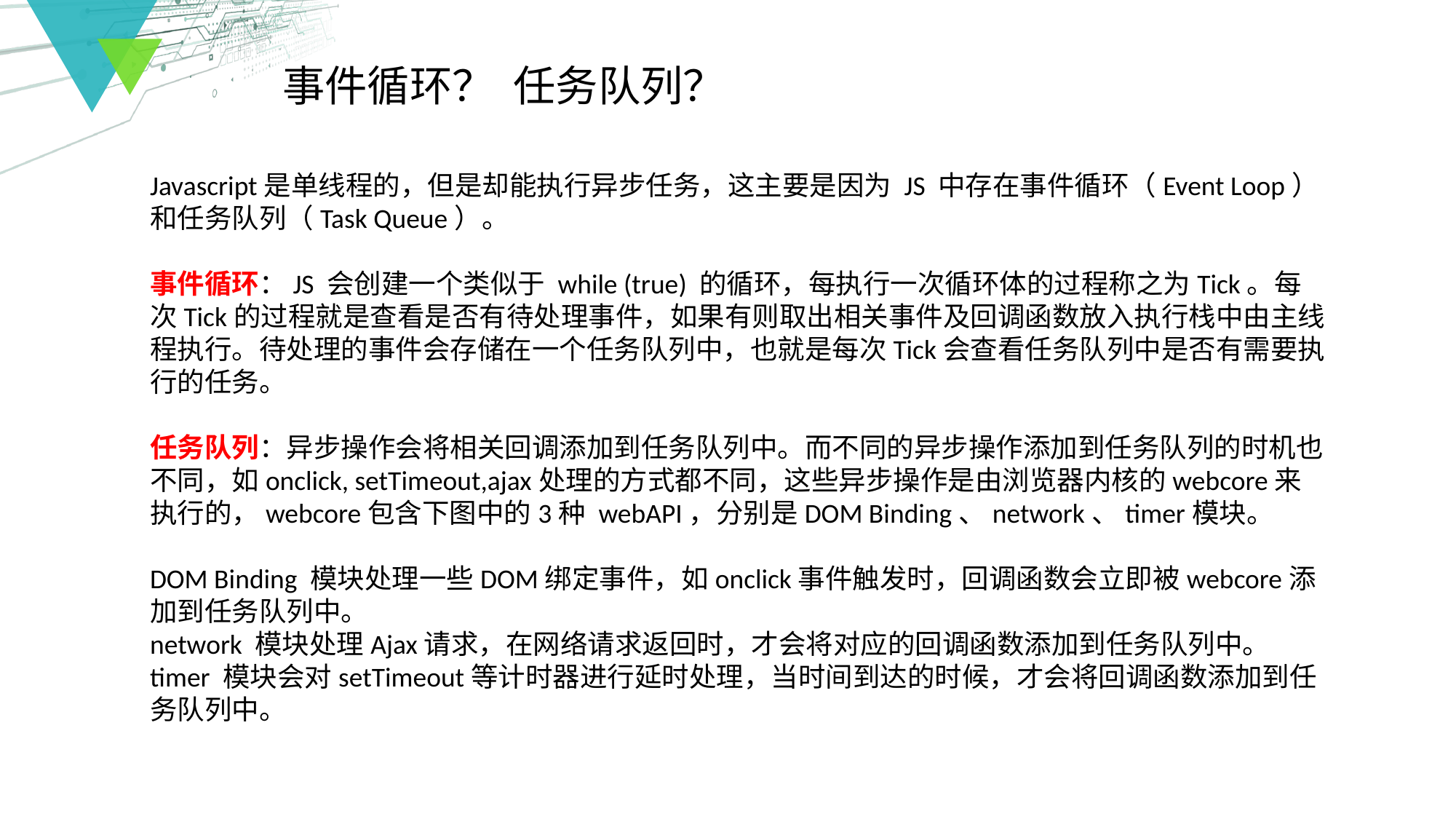

事件循环？  任务队列？

Javascript是单线程的，但是却能执行异步任务，这主要是因为 JS 中存在事件循环（Event Loop）和任务队列（Task Queue）。

事件循环：JS 会创建一个类似于 while (true) 的循环，每执行一次循环体的过程称之为Tick。每次Tick的过程就是查看是否有待处理事件，如果有则取出相关事件及回调函数放入执行栈中由主线程执行。待处理的事件会存储在一个任务队列中，也就是每次Tick会查看任务队列中是否有需要执行的任务。

任务队列：异步操作会将相关回调添加到任务队列中。而不同的异步操作添加到任务队列的时机也不同，如onclick, setTimeout,ajax处理的方式都不同，这些异步操作是由浏览器内核的webcore来执行的，webcore包含下图中的3种 webAPI，分别是DOM Binding、network、timer模块。

DOM Binding 模块处理一些DOM绑定事件，如onclick事件触发时，回调函数会立即被webcore添加到任务队列中。
network 模块处理Ajax请求，在网络请求返回时，才会将对应的回调函数添加到任务队列中。
timer 模块会对setTimeout等计时器进行延时处理，当时间到达的时候，才会将回调函数添加到任务队列中。